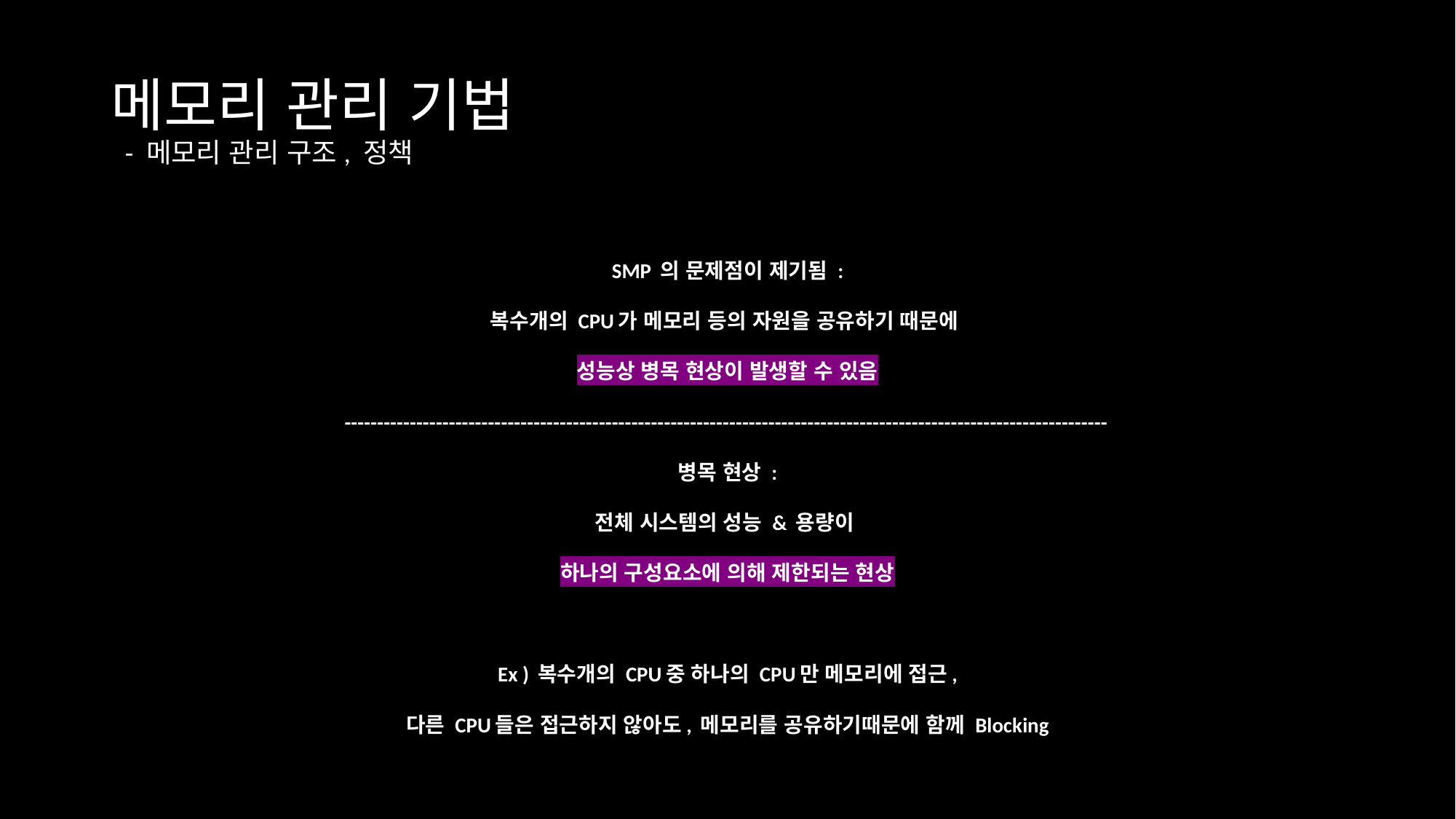

# 메모리 관리 기법 - 메모리 관리 구조, 정책
SMP 의 문제점이 제기됨 :
복수개의 CPU가 메모리 등의 자원을 공유하기 때문에
성능상 병목 현상이 발생할 수 있음
---------------------------------------------------------------------------------------------------------------------
병목 현상 :
전체 시스템의 성능 & 용량이
하나의 구성요소에 의해 제한되는 현상

Ex ) 복수개의 CPU중 하나의 CPU만 메모리에 접근,
다른 CPU들은 접근하지 않아도, 메모리를 공유하기때문에 함께 Blocking